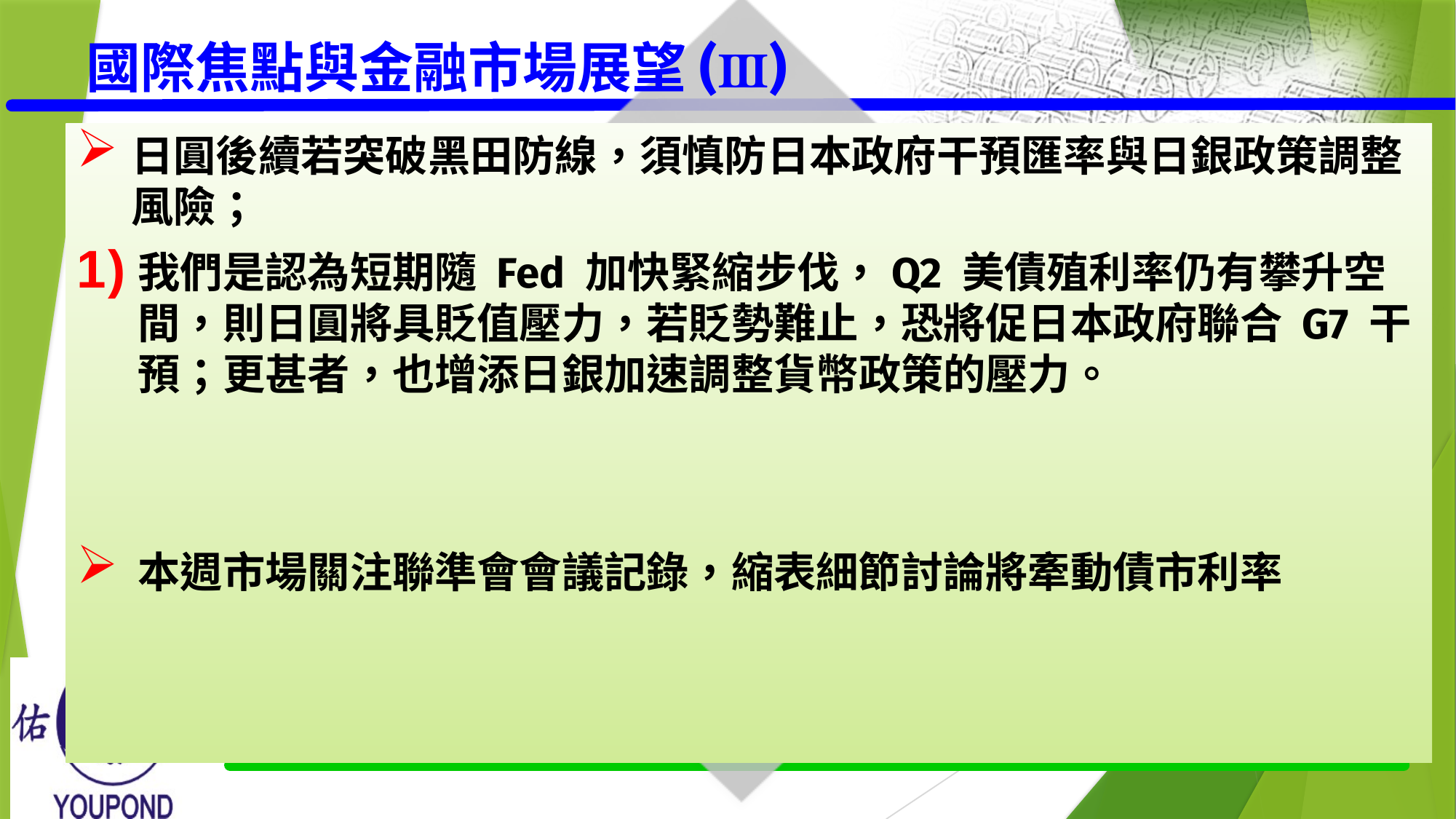

# 國際焦點與金融市場展望(Ⅲ)
日圓後續若突破黑田防線，須慎防日本政府干預匯率與日銀政策調整風險；
我們是認為短期隨 Fed 加快緊縮步伐，Q2 美債殖利率仍有攀升空間，則日圓將具貶值壓力，若貶勢難止，恐將促日本政府聯合 G7 干預；更甚者，也增添日銀加速調整貨幣政策的壓力。

本週市場關注聯準會會議記錄，縮表細節討論將牽動債市利率